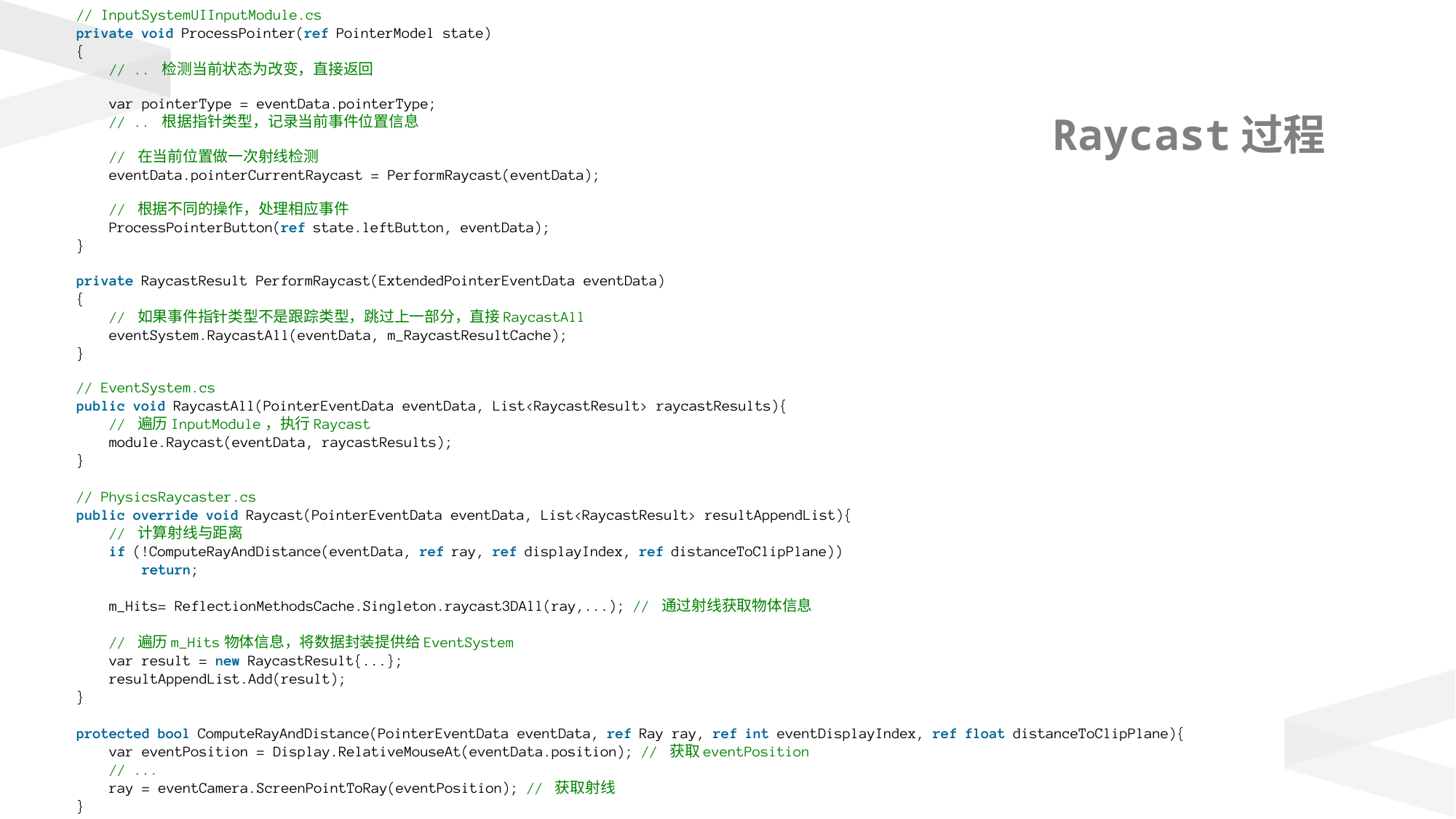

// InputSystemUIInputModule.cs
private void ProcessPointer(ref PointerModel state)
{
    // .. 检测当前状态为改变，直接返回

    var pointerType = eventData.pointerType;
    // .. 根据指针类型，记录当前事件位置信息

    // 在当前位置做一次射线检测
    eventData.pointerCurrentRaycast = PerformRaycast(eventData);

    // 根据不同的操作，处理相应事件
    ProcessPointerButton(ref state.leftButton, eventData);
}

private RaycastResult PerformRaycast(ExtendedPointerEventData eventData)
{
    // 如果事件指针类型不是跟踪类型，跳过上一部分，直接RaycastAll
    eventSystem.RaycastAll(eventData, m_RaycastResultCache);
}

// EventSystem.cs
public void RaycastAll(PointerEventData eventData, List<RaycastResult> raycastResults){
    // 遍历InputModule，执行Raycast
    module.Raycast(eventData, raycastResults);
}

// PhysicsRaycaster.cs
public override void Raycast(PointerEventData eventData, List<RaycastResult> resultAppendList){
    // 计算射线与距离
    if (!ComputeRayAndDistance(eventData, ref ray, ref displayIndex, ref distanceToClipPlane))
        return;

    m_Hits= ReflectionMethodsCache.Singleton.raycast3DAll(ray,...); // 通过射线获取物体信息

    // 遍历m_Hits物体信息，将数据封装提供给EventSystem
    var result = new RaycastResult{...};
    resultAppendList.Add(result);
}

protected bool ComputeRayAndDistance(PointerEventData eventData, ref Ray ray, ref int eventDisplayIndex, ref float distanceToClipPlane){
    var eventPosition = Display.RelativeMouseAt(eventData.position); // 获取eventPosition
    // ...
    ray = eventCamera.ScreenPointToRay(eventPosition); // 获取射线
}
Raycast过程